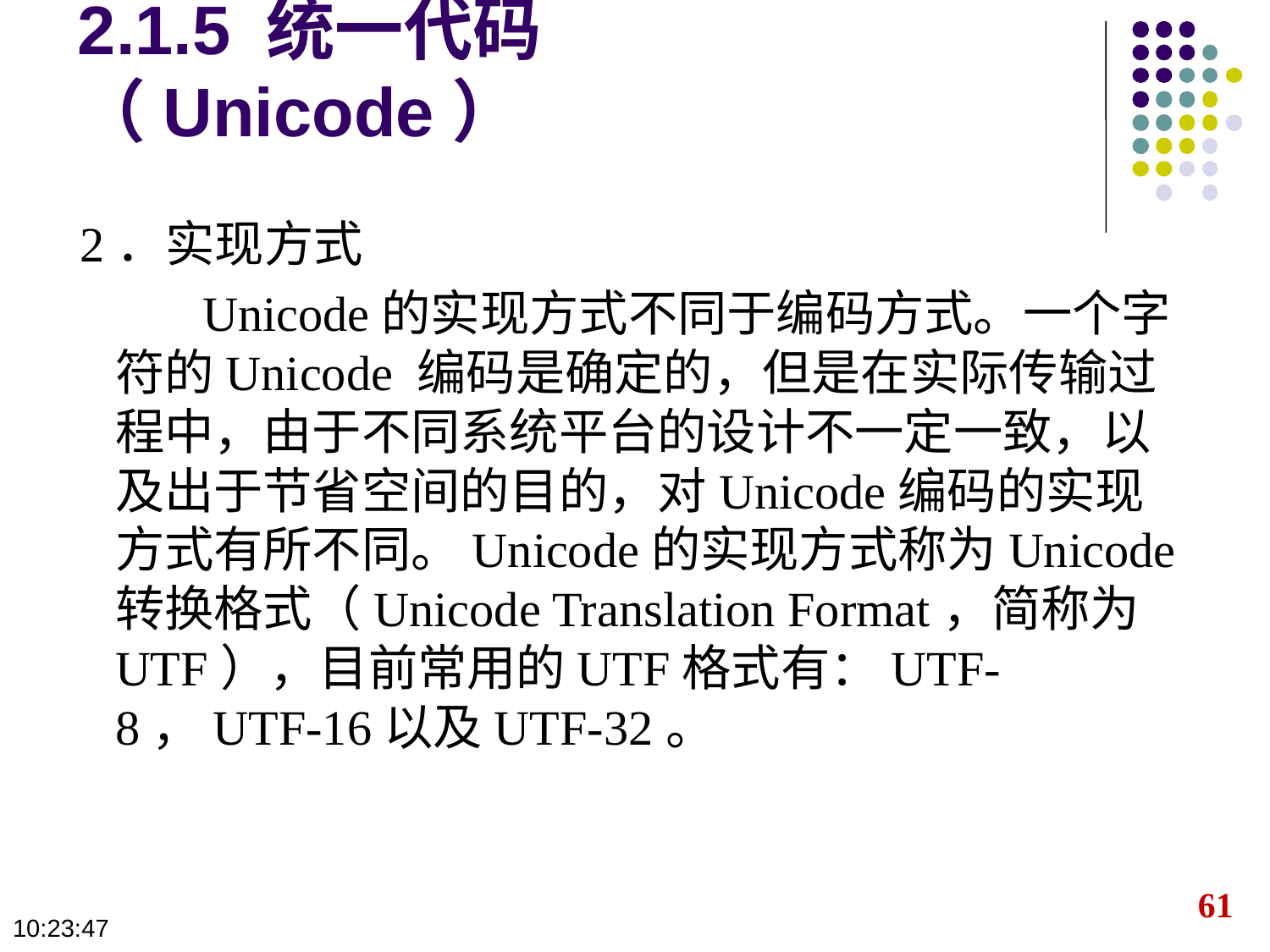

# 2.1.5 统一代码（Unicode）
 2．实现方式
           Unicode的实现方式不同于编码方式。一个字符的Unicode 编码是确定的，但是在实际传输过程中，由于不同系统平台的设计不一定一致，以及出于节省空间的目的，对Unicode编码的实现方式有所不同。Unicode的实现方式称为Unicode转换格式（Unicode Translation Format，简称为UTF），目前常用的UTF格式有：UTF-8，UTF-16以及UTF-32。
61
10:23:47